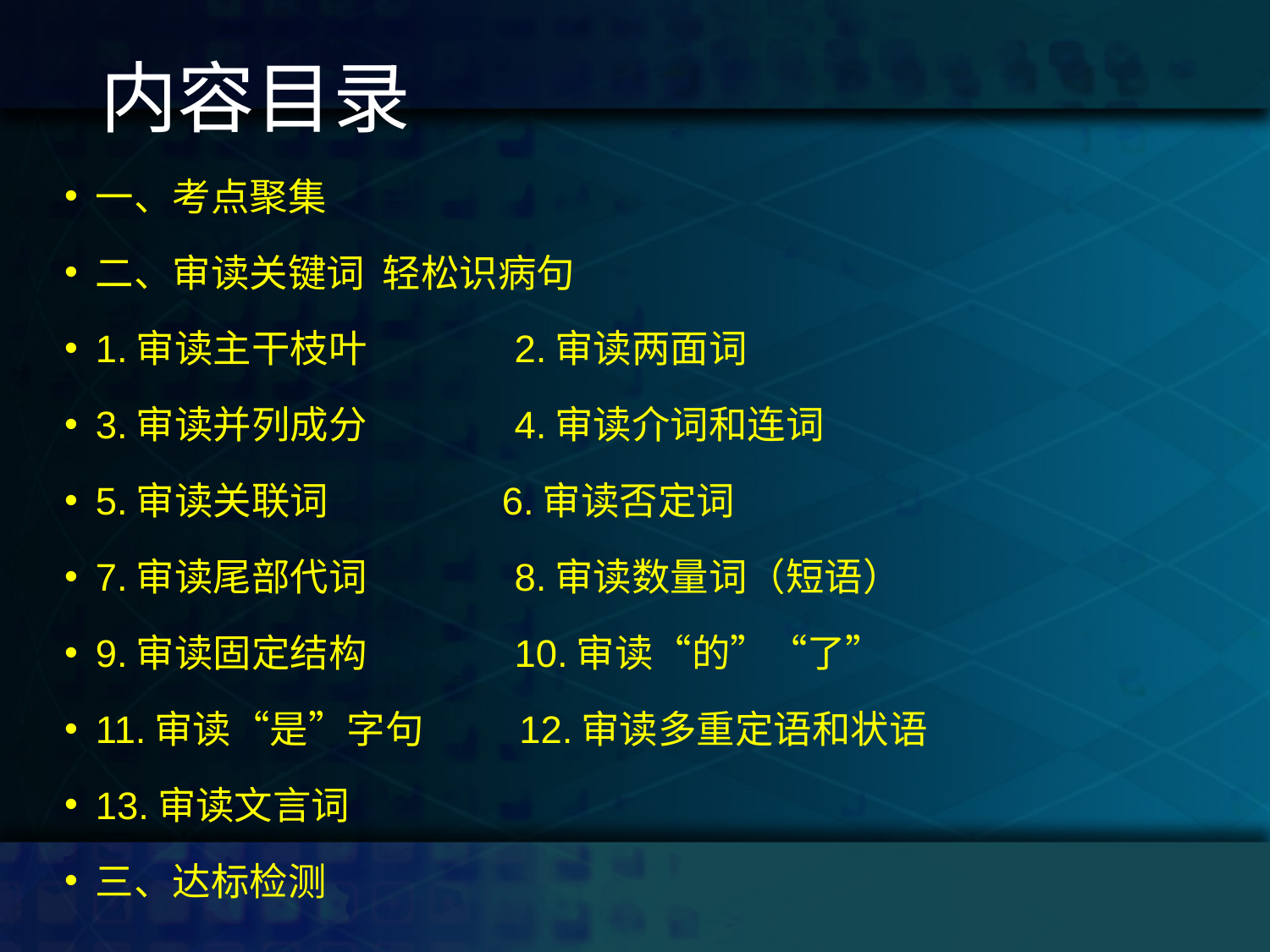

# 内容目录
一、考点聚集
二、审读关键词  轻松识病句
1.审读主干枝叶                2.审读两面词
3.审读并列成分                4.审读介词和连词
5.审读关联词                   6.审读否定词
7.审读尾部代词                8.审读数量词（短语）
9.审读固定结构                10.审读“的”“了”
11.审读“是”字句          12.审读多重定语和状语
13.审读文言词
三、达标检测